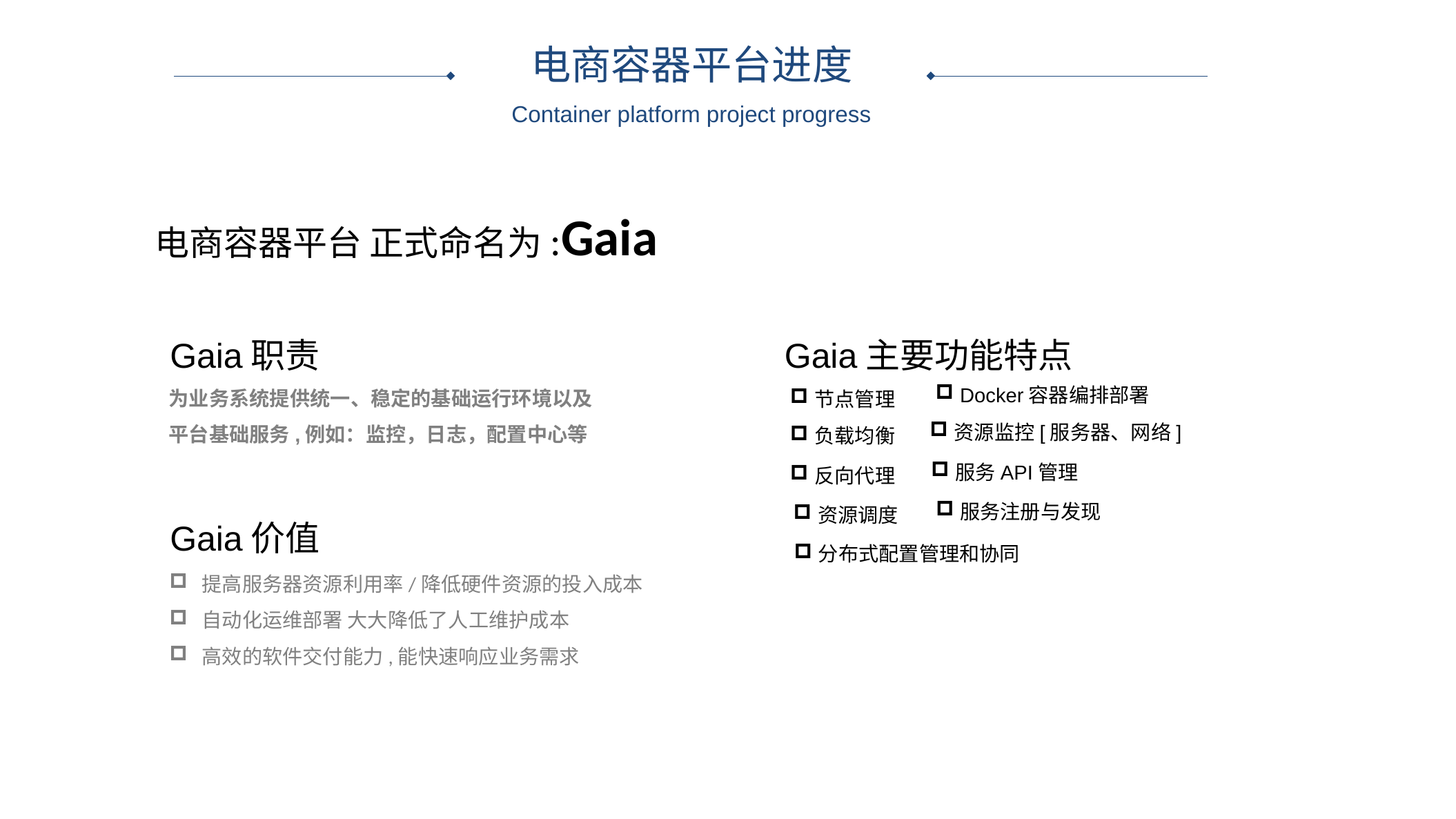

电商容器平台进度
Container platform project progress
电商容器平台 正式命名为:Gaia
Gaia职责
为业务系统提供统一、稳定的基础运行环境以及平台基础服务,例如：监控，日志，配置中心等
Gaia主要功能特点
Docker容器编排部署
节点管理
资源监控[服务器、网络]
负载均衡
服务API管理
反向代理
服务注册与发现
资源调度
分布式配置管理和协同
Gaia价值
提高服务器资源利用率/降低硬件资源的投入成本
自动化运维部署 大大降低了人工维护成本
高效的软件交付能力,能快速响应业务需求